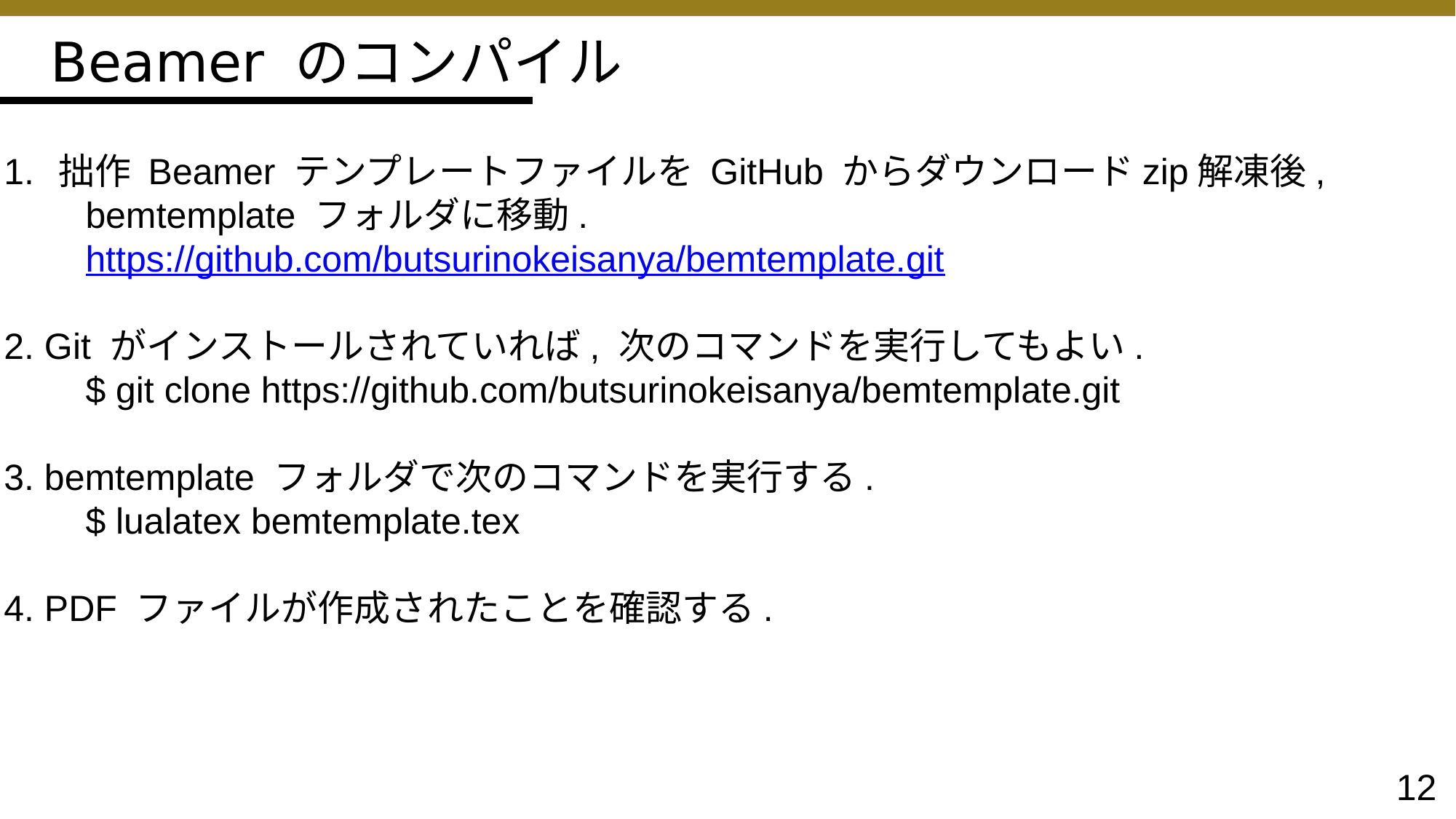

# Beamer のコンパイル
拙作 Beamer テンプレートファイルを GitHub からダウンロードzip解凍後,
　　bemtemplate フォルダに移動.
　　https://github.com/butsurinokeisanya/bemtemplate.git

2. Git がインストールされていれば, 次のコマンドを実行してもよい.
　　$ git clone https://github.com/butsurinokeisanya/bemtemplate.git

3. bemtemplate フォルダで次のコマンドを実行する.
　　$ lualatex bemtemplate.tex

4. PDF ファイルが作成されたことを確認する.